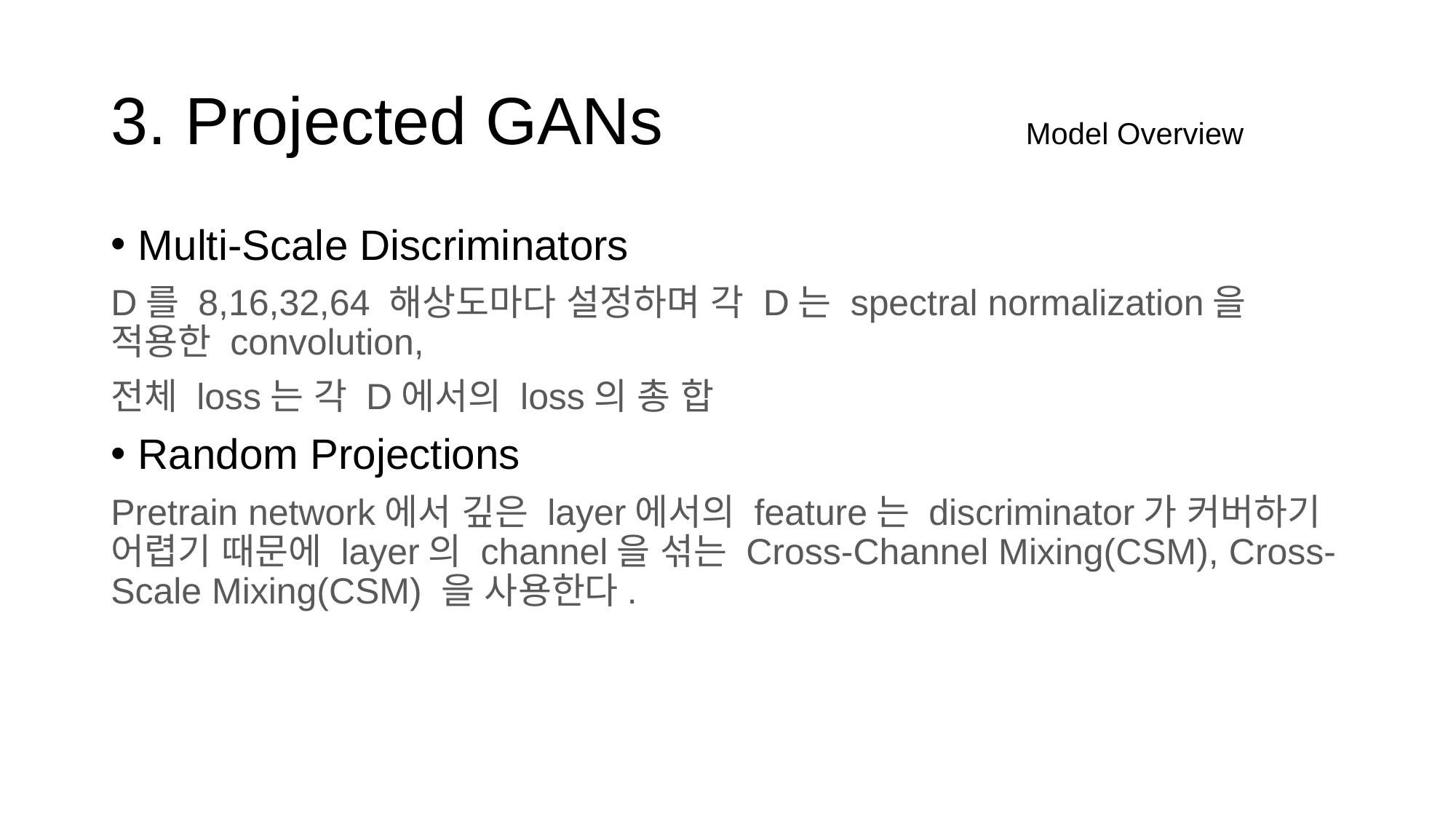

# 3. Projected GANs 			     Model Overview
Multi-Scale Discriminators
D를 8,16,32,64 해상도마다 설정하며 각 D는 spectral normalization을 적용한 convolution,
전체 loss는 각 D에서의 loss의 총 합
Random Projections
Pretrain network에서 깊은 layer에서의 feature는 discriminator가 커버하기 어렵기 때문에 layer의 channel을 섞는 Cross-Channel Mixing(CSM), Cross-Scale Mixing(CSM) 을 사용한다.